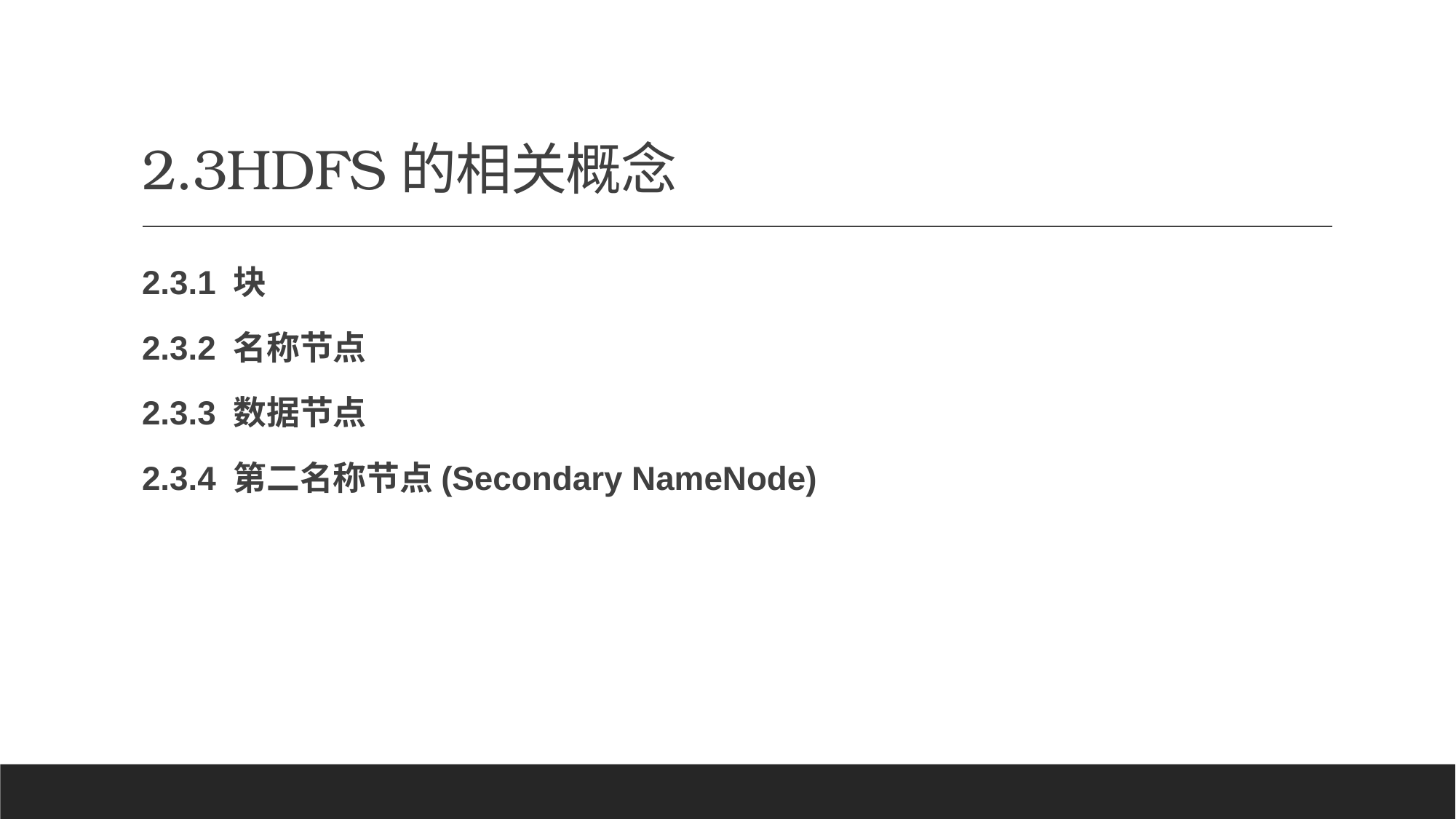

# 2.3HDFS的相关概念
2.3.1 块
2.3.2 名称节点
2.3.3 数据节点
2.3.4 第二名称节点(Secondary NameNode)